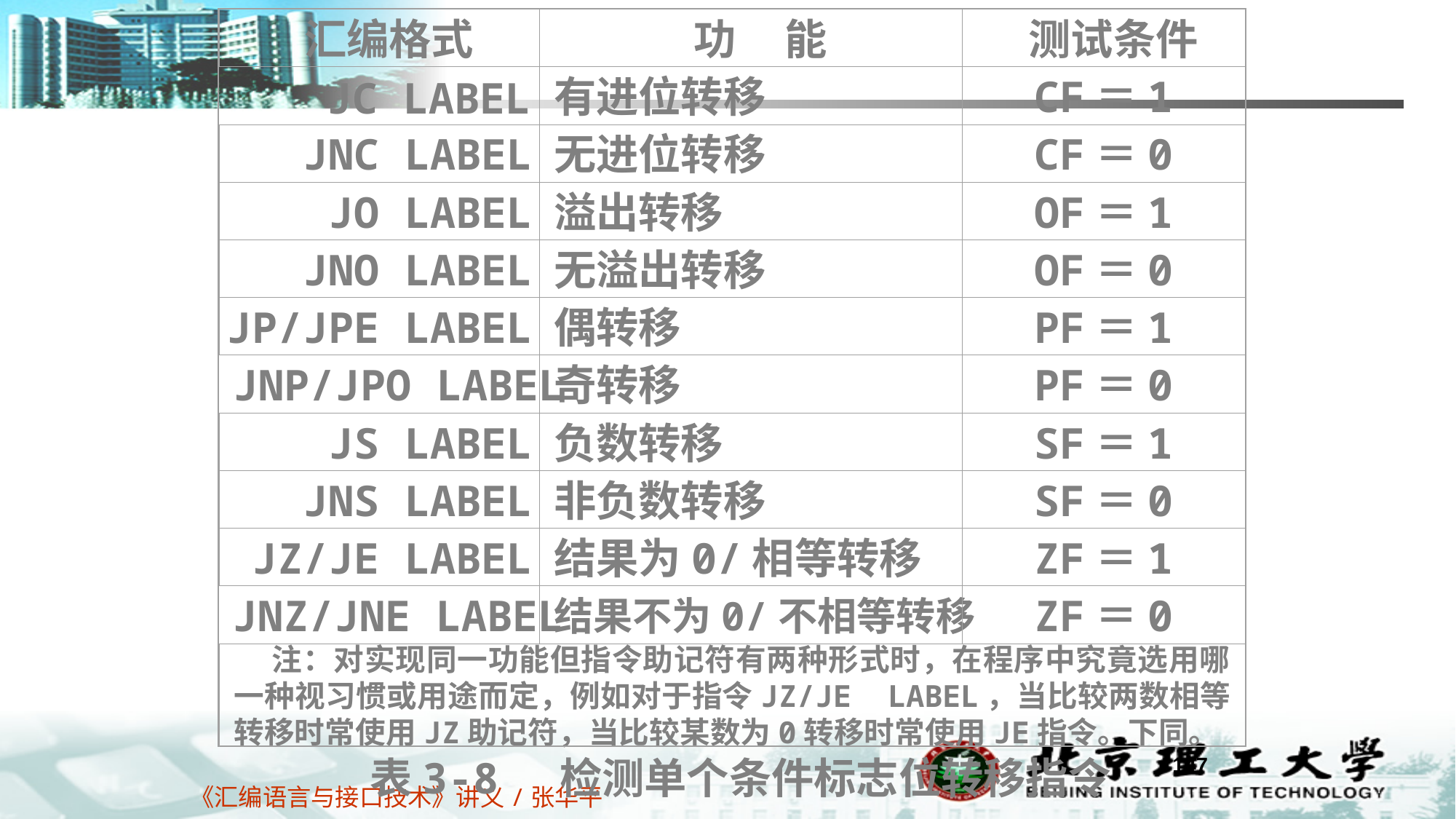

汇编格式

 功     能

 测试条件

有进位转移

CF＝1

    JC LABEL

   JNC LABEL

无进位转移

CF＝0

    JO LABEL

溢出转移

OF＝1

   JNO LABEL

无溢出转移

OF＝0

JP/JPE LABEL

偶转移

PF＝1

JNP/JPO LABEL

奇转移

PF＝0

    JS LABEL

负数转移

SF＝1

   JNS LABEL

非负数转移

SF＝0

 JZ/JE LABEL

结果为0/相等转移

ZF＝1

JNZ/JNE LABEL

结果不为0/不相等转移

ZF＝0

    注：对实现同一功能但指令助记符有两种形式时，在程序中究竟选用哪一种视习惯或用途而定，例如对于指令JZ/JE  LABEL，当比较两数相等转移时常使用JZ助记符，当比较某数为0转移时常使用JE指令。下同。
表3-8  检测单个条件标志位转移指令
147